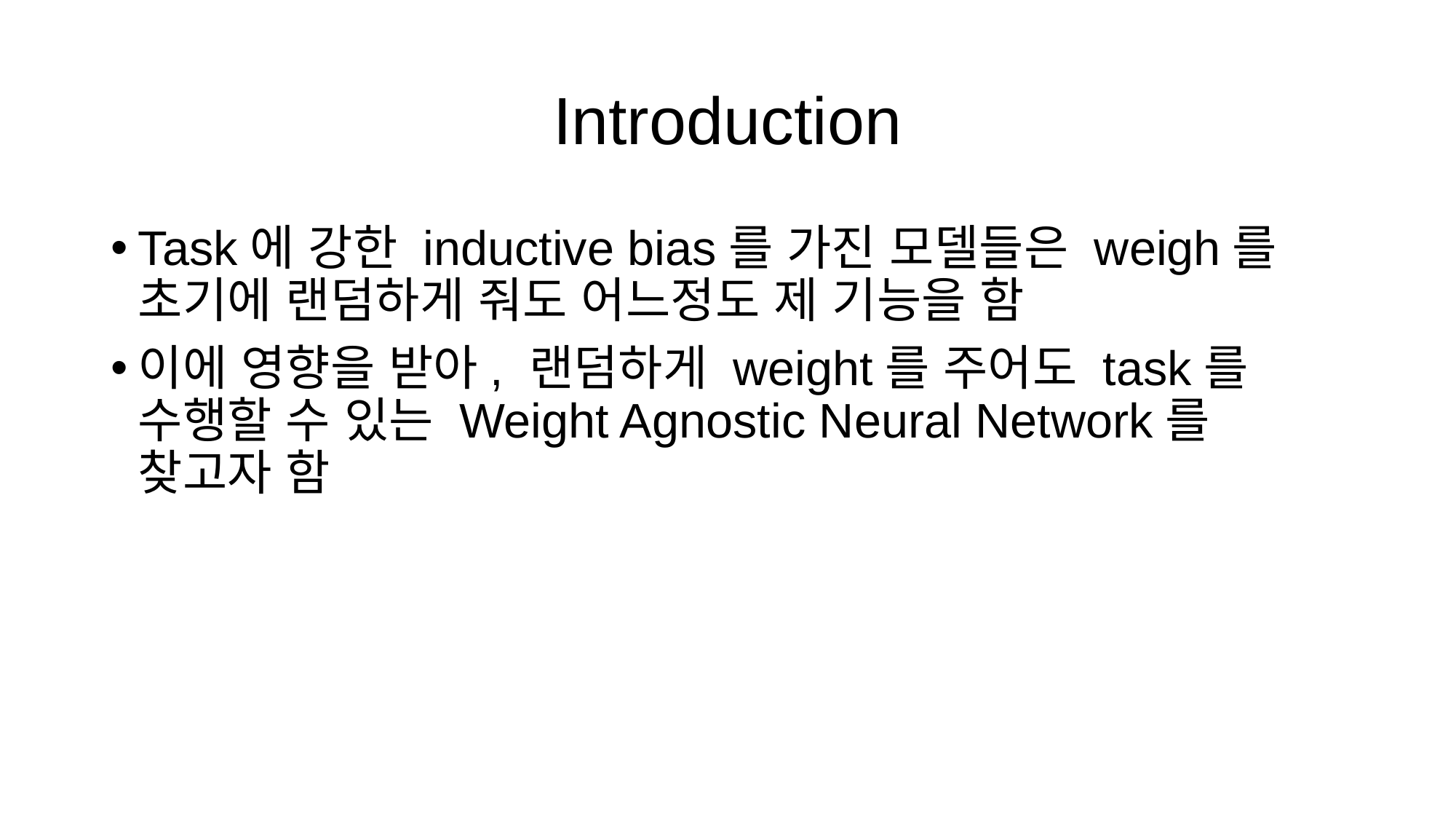

# Introduction
Task에 강한 inductive bias를 가진 모델들은 weigh를 초기에 랜덤하게 줘도 어느정도 제 기능을 함
이에 영향을 받아, 랜덤하게 weight를 주어도 task를 수행할 수 있는 Weight Agnostic Neural Network를 찾고자 함